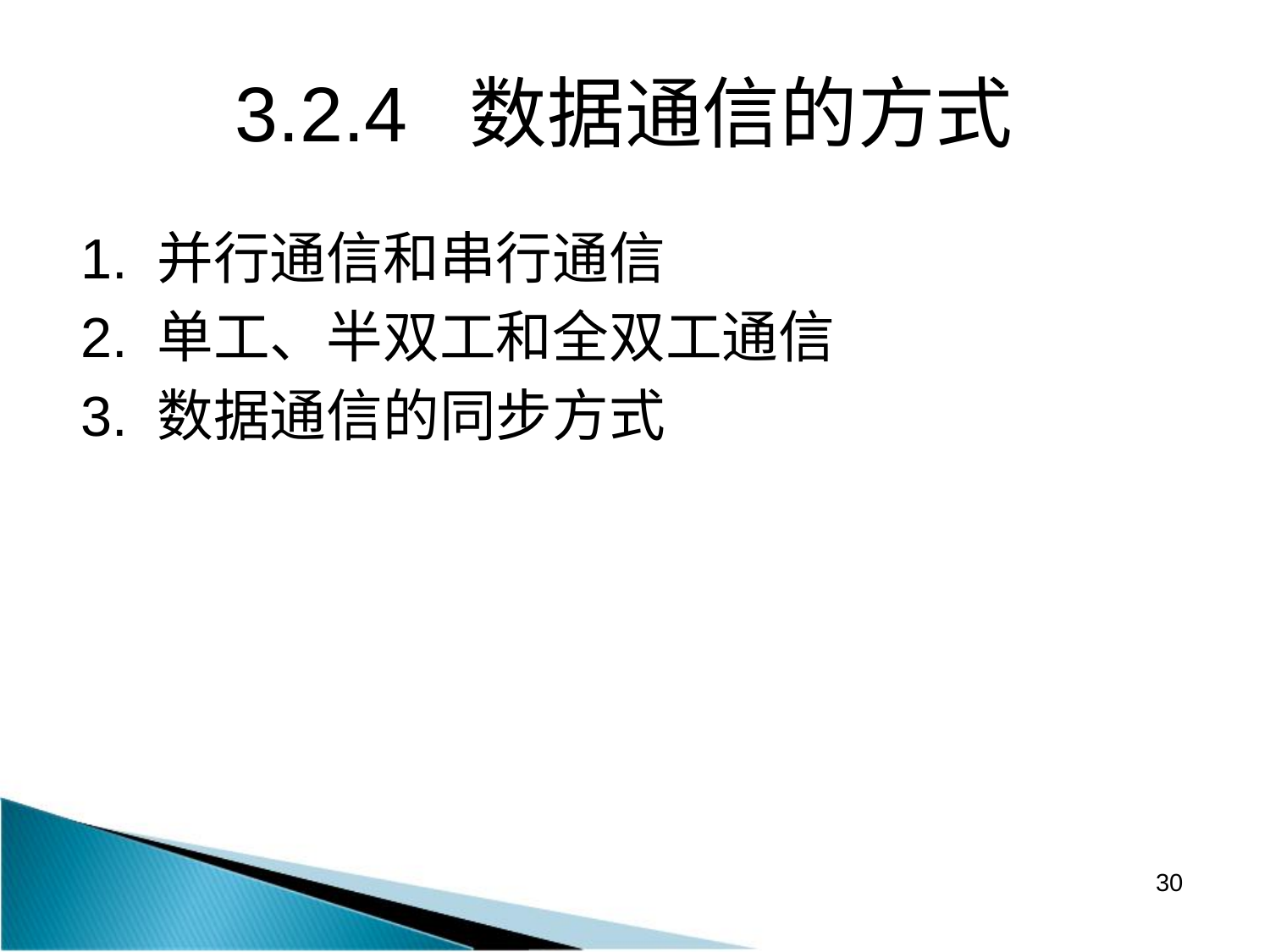

# 3.2.4  数据通信的方式
1. 并行通信和串行通信
2. 单工、半双工和全双工通信
3. 数据通信的同步方式
30